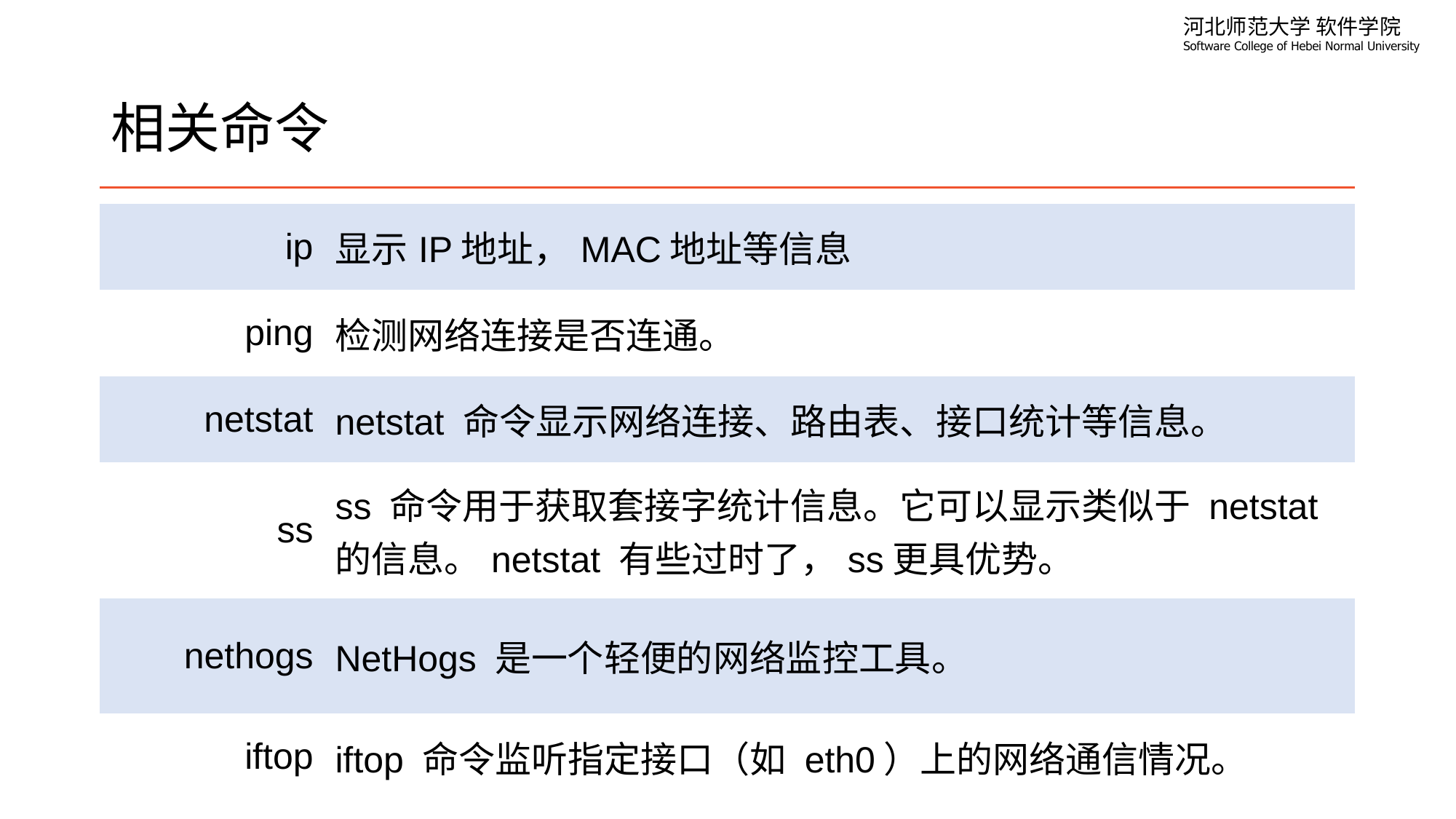

# 相关命令

| ip | 显示IP地址，MAC地址等信息 |
| --- | --- |
| ping | 检测网络连接是否连通。 |
| netstat | netstat 命令显示网络连接、路由表、接口统计等信息。 |
| ss | ss 命令用于获取套接字统计信息。它可以显示类似于 netstat 的信息。netstat 有些过时了，ss更具优势。 |
| nethogs | NetHogs 是一个轻便的网络监控工具。 |
| iftop | iftop 命令监听指定接口（如 eth0）上的网络通信情况。 |